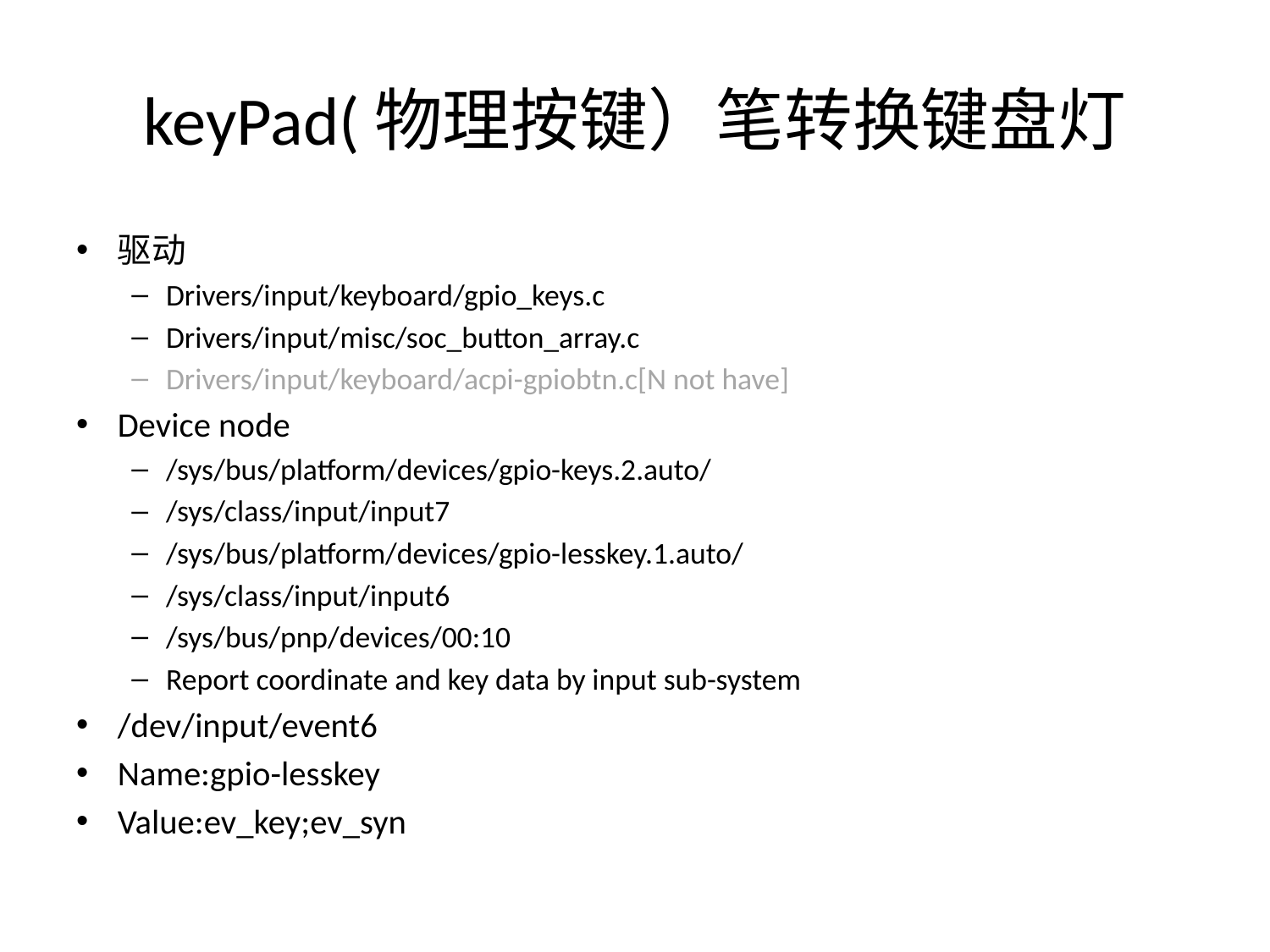

# keyPad(物理按键）笔转换键盘灯
驱动
Drivers/input/keyboard/gpio_keys.c
Drivers/input/misc/soc_button_array.c
Drivers/input/keyboard/acpi-gpiobtn.c[N not have]
Device node
/sys/bus/platform/devices/gpio-keys.2.auto/
/sys/class/input/input7
/sys/bus/platform/devices/gpio-lesskey.1.auto/
/sys/class/input/input6
/sys/bus/pnp/devices/00:10
Report coordinate and key data by input sub-system
/dev/input/event6
Name:gpio-lesskey
Value:ev_key;ev_syn